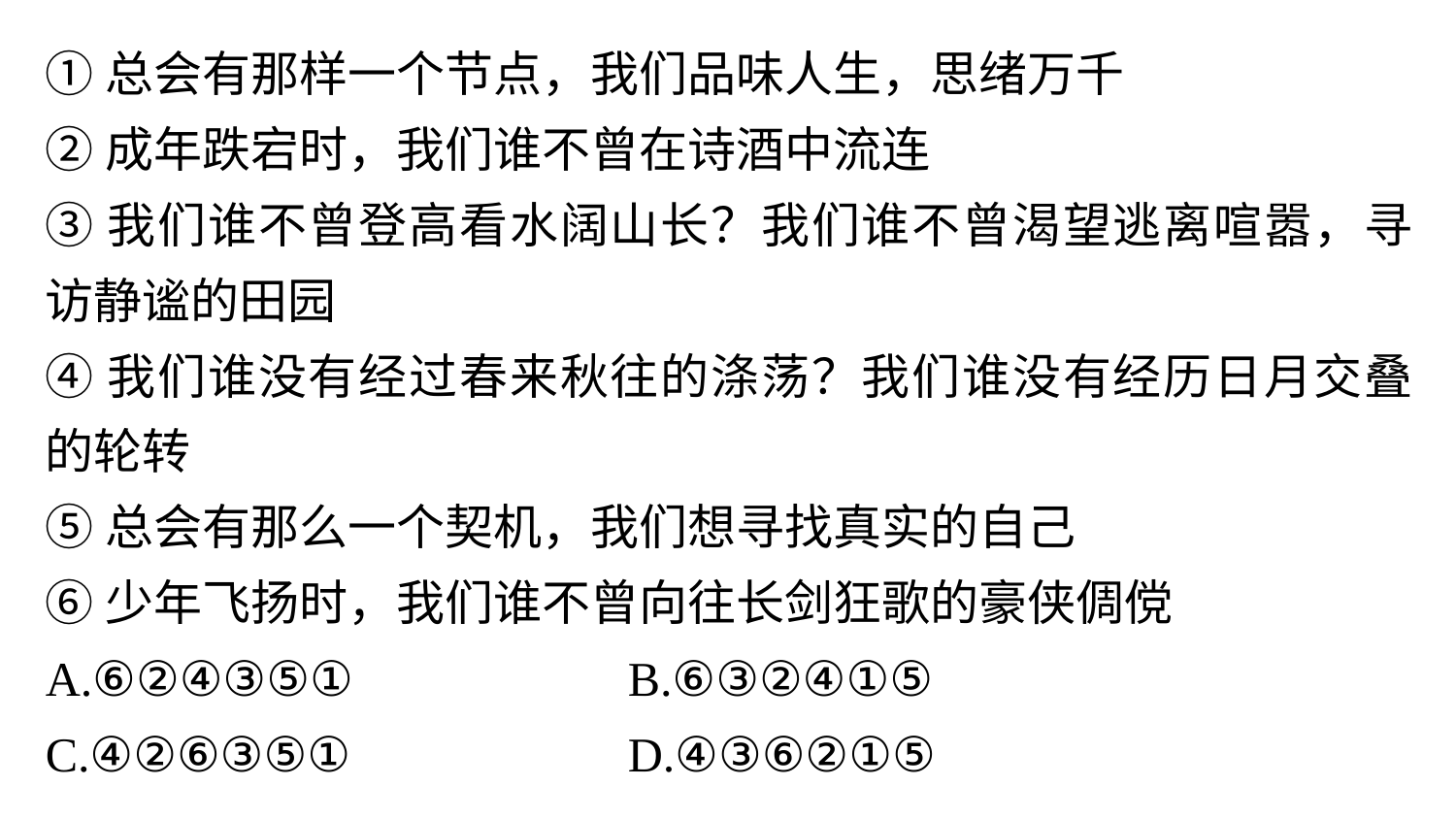

①总会有那样一个节点，我们品味人生，思绪万千
②成年跌宕时，我们谁不曾在诗酒中流连
③我们谁不曾登高看水阔山长？我们谁不曾渴望逃离喧嚣，寻访静谧的田园
④我们谁没有经过春来秋往的涤荡？我们谁没有经历日月交叠的轮转
⑤总会有那么一个契机，我们想寻找真实的自己
⑥少年飞扬时，我们谁不曾向往长剑狂歌的豪侠倜傥
A.⑥②④③⑤①  		B.⑥③②④①⑤
C.④②⑥③⑤①  		D.④③⑥②①⑤